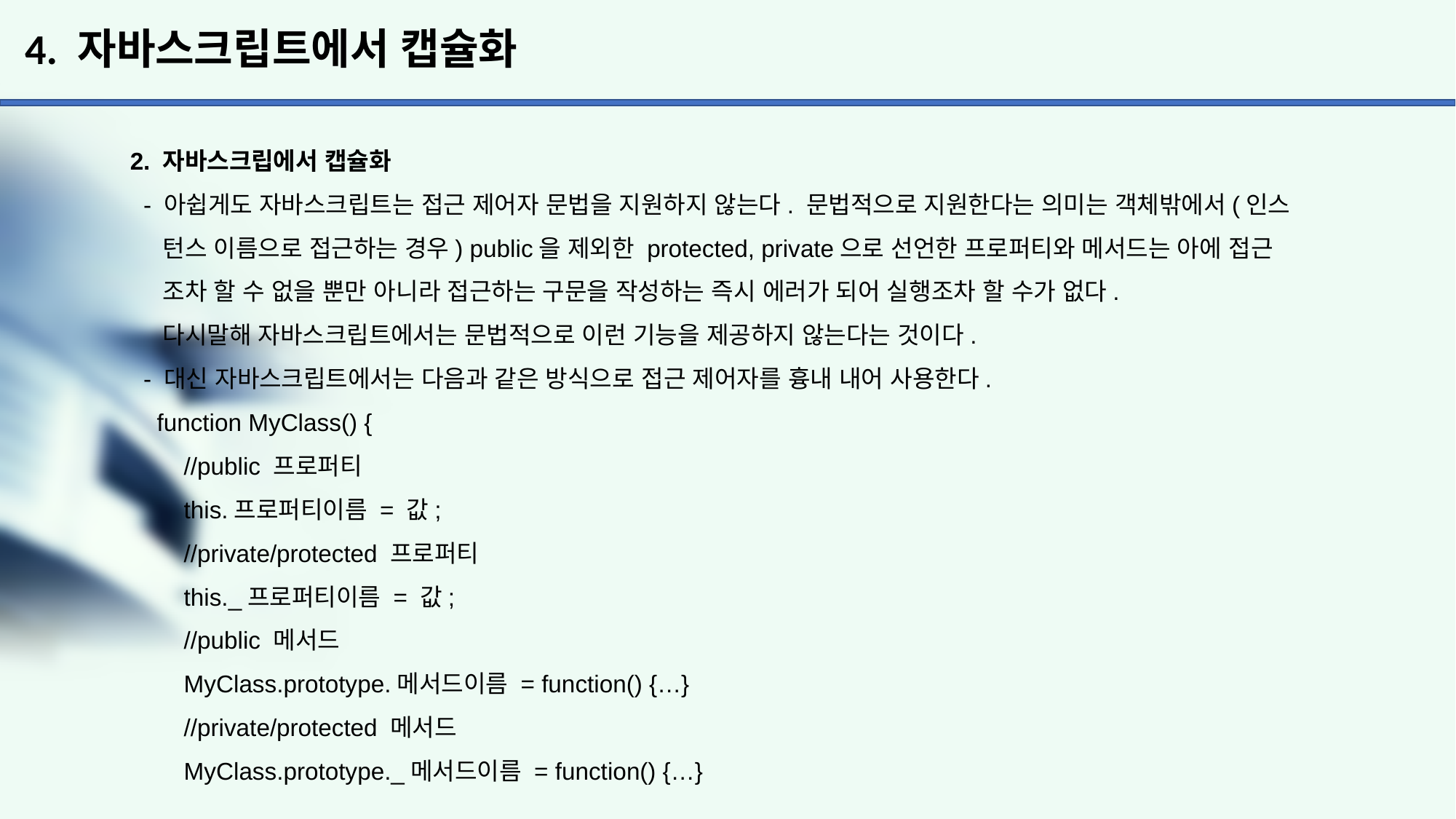

# 4. 자바스크립트에서 캡슐화
2. 자바스크립에서 캡슐화
  - 아쉽게도 자바스크립트는 접근 제어자 문법을 지원하지 않는다. 문법적으로 지원한다는 의미는 객체밖에서(인스
    턴스 이름으로 접근하는 경우) public을 제외한 protected, private으로 선언한 프로퍼티와 메서드는 아에 접근
    조차 할 수 없을 뿐만 아니라 접근하는 구문을 작성하는 즉시 에러가 되어 실행조차 할 수가 없다.
    다시말해 자바스크립트에서는 문법적으로 이런 기능을 제공하지 않는다는 것이다.
  - 대신 자바스크립트에서는 다음과 같은 방식으로 접근 제어자를 흉내 내어 사용한다.
    function MyClass() {
        //public 프로퍼티
        this.프로퍼티이름 = 값;
        //private/protected 프로퍼티
        this._프로퍼티이름 = 값;
        //public 메서드
        MyClass.prototype.메서드이름 = function() {…}
        //private/protected 메서드
        MyClass.prototype._메서드이름 = function() {…}